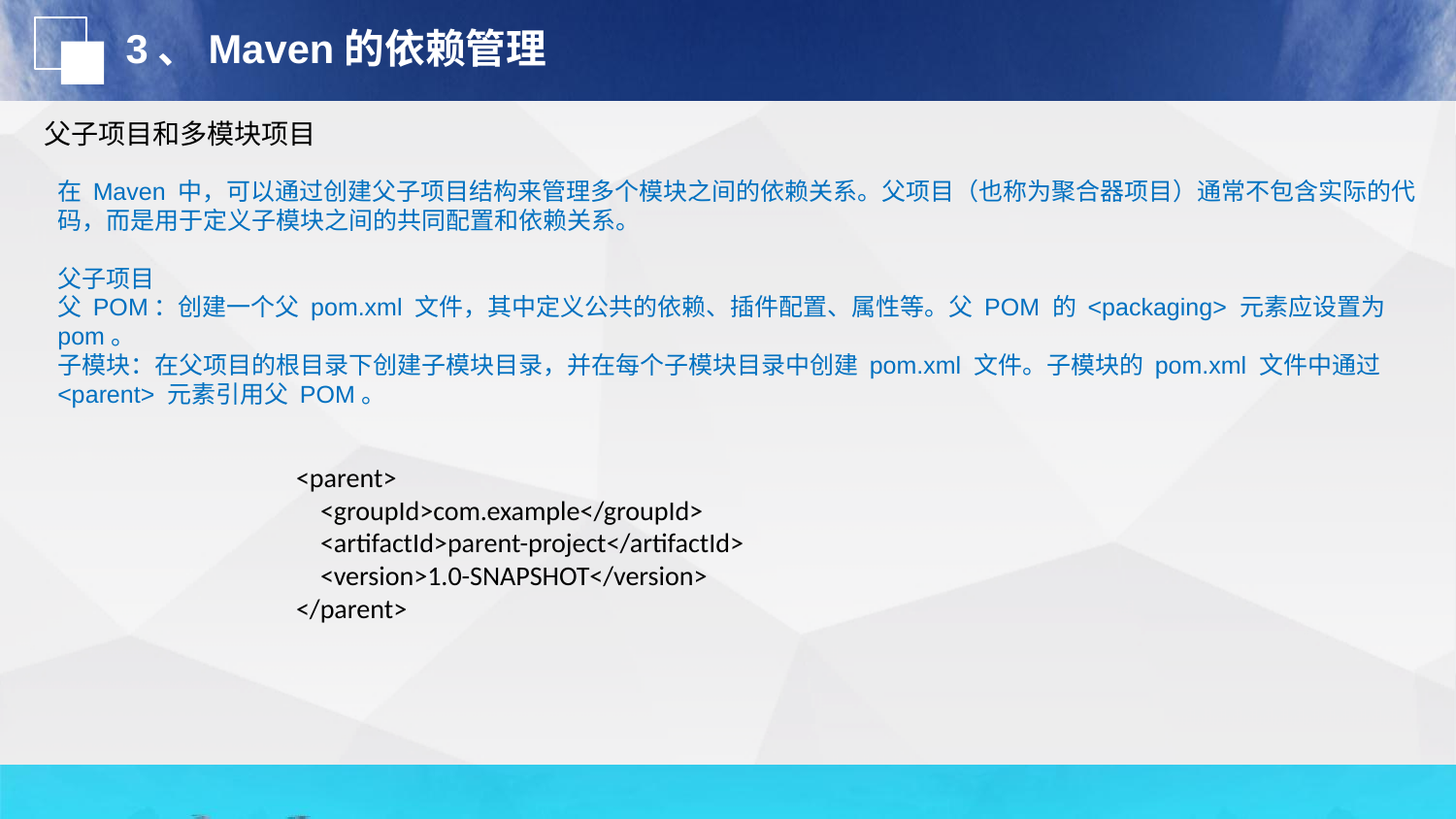

3、Maven的依赖管理
父子项目和多模块项目
在 Maven 中，可以通过创建父子项目结构来管理多个模块之间的依赖关系。父项目（也称为聚合器项目）通常不包含实际的代码，而是用于定义子模块之间的共同配置和依赖关系。

父子项目
父 POM：创建一个父 pom.xml 文件，其中定义公共的依赖、插件配置、属性等。父 POM 的 <packaging> 元素应设置为 pom。
子模块：在父项目的根目录下创建子模块目录，并在每个子模块目录中创建 pom.xml 文件。子模块的 pom.xml 文件中通过 <parent> 元素引用父 POM。
<parent>
    <groupId>com.example</groupId>
    <artifactId>parent-project</artifactId>
    <version>1.0-SNAPSHOT</version>
</parent>